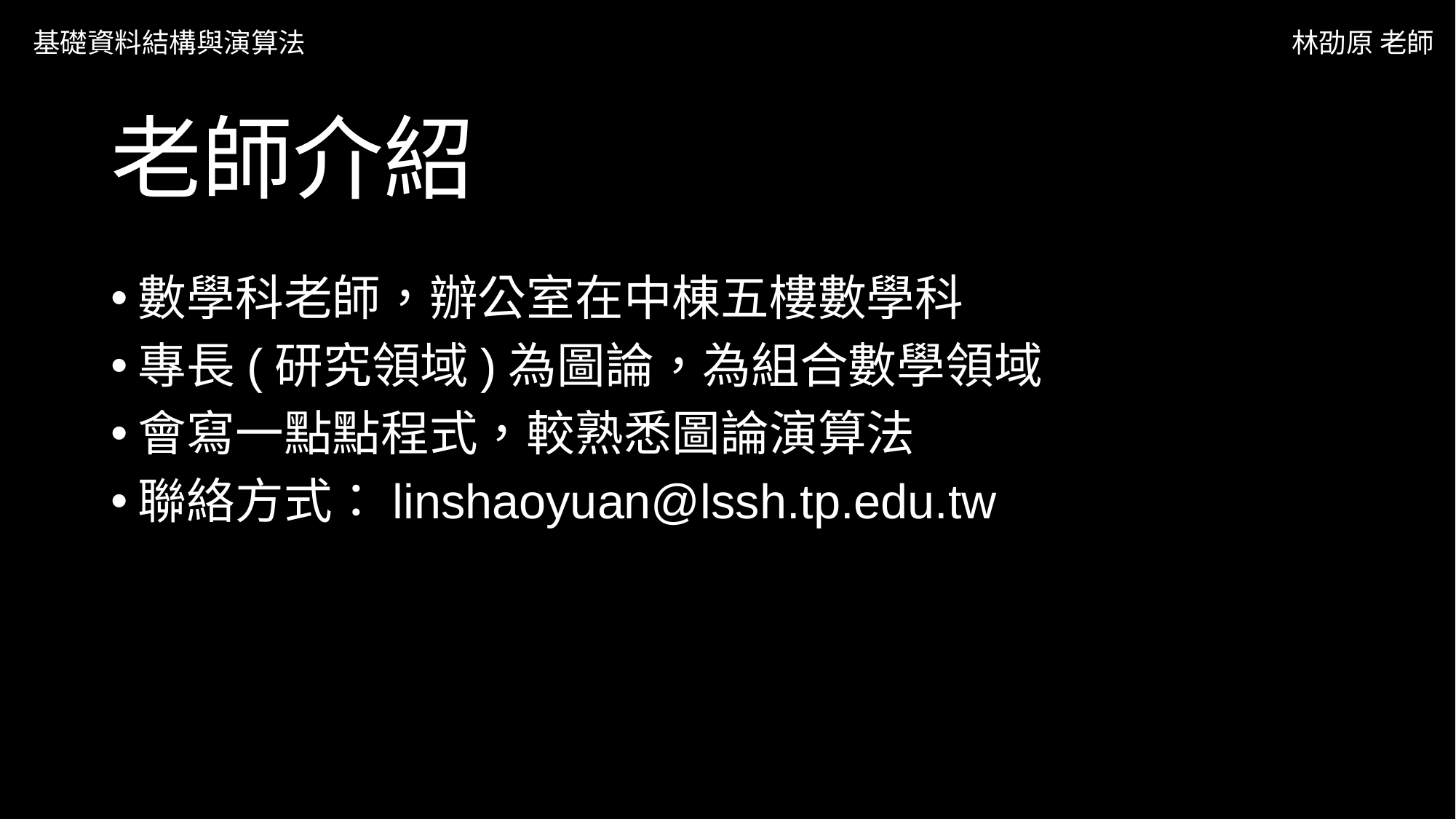

基礎資料結構與演算法
林劭原 老師
# 老師介紹
數學科老師，辦公室在中棟五樓數學科
專長(研究領域)為圖論，為組合數學領域
會寫一點點程式，較熟悉圖論演算法
聯絡方式：linshaoyuan@lssh.tp.edu.tw